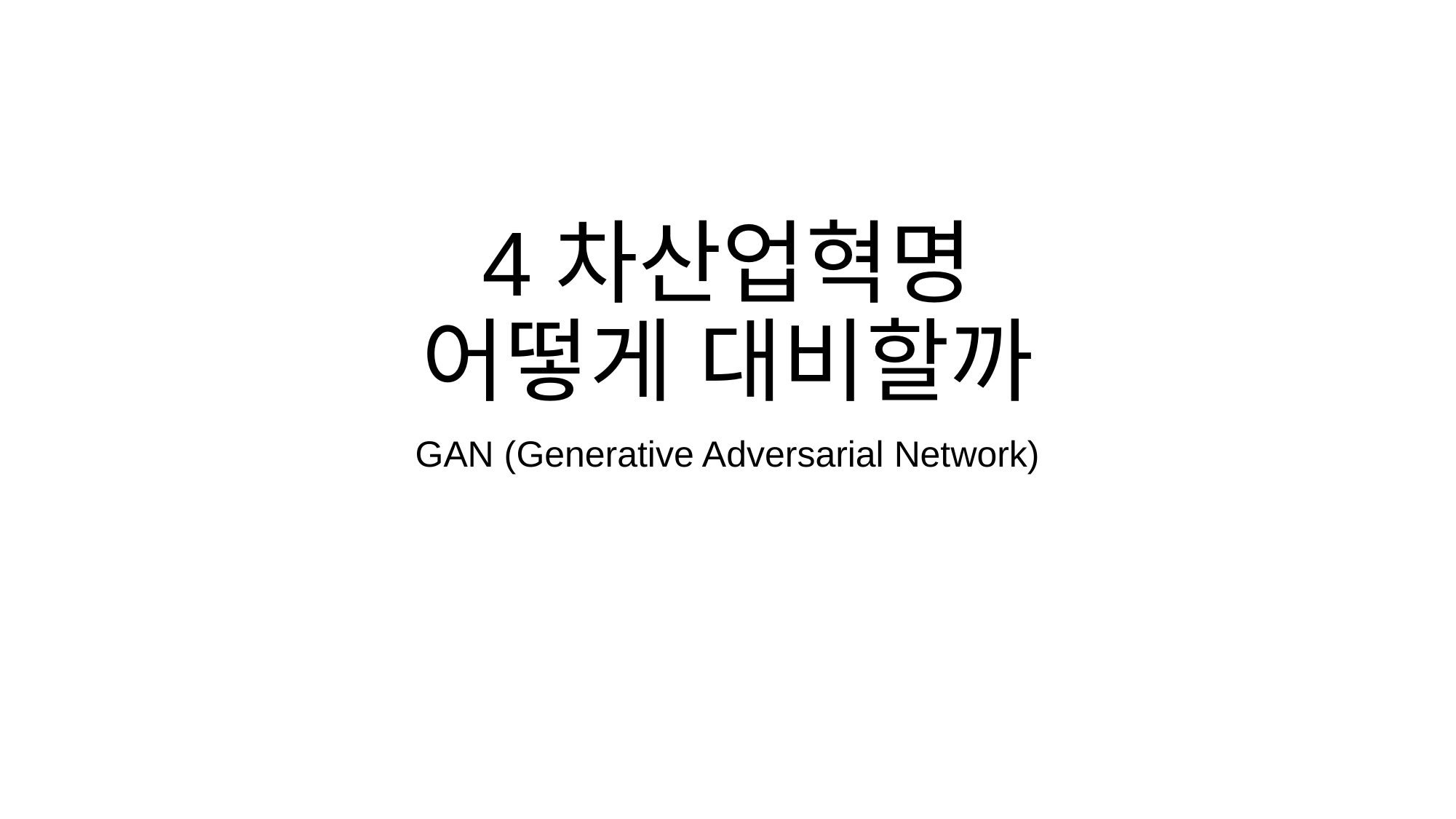

# 4차산업혁명 어떻게 대비할까
GAN (Generative Adversarial Network)